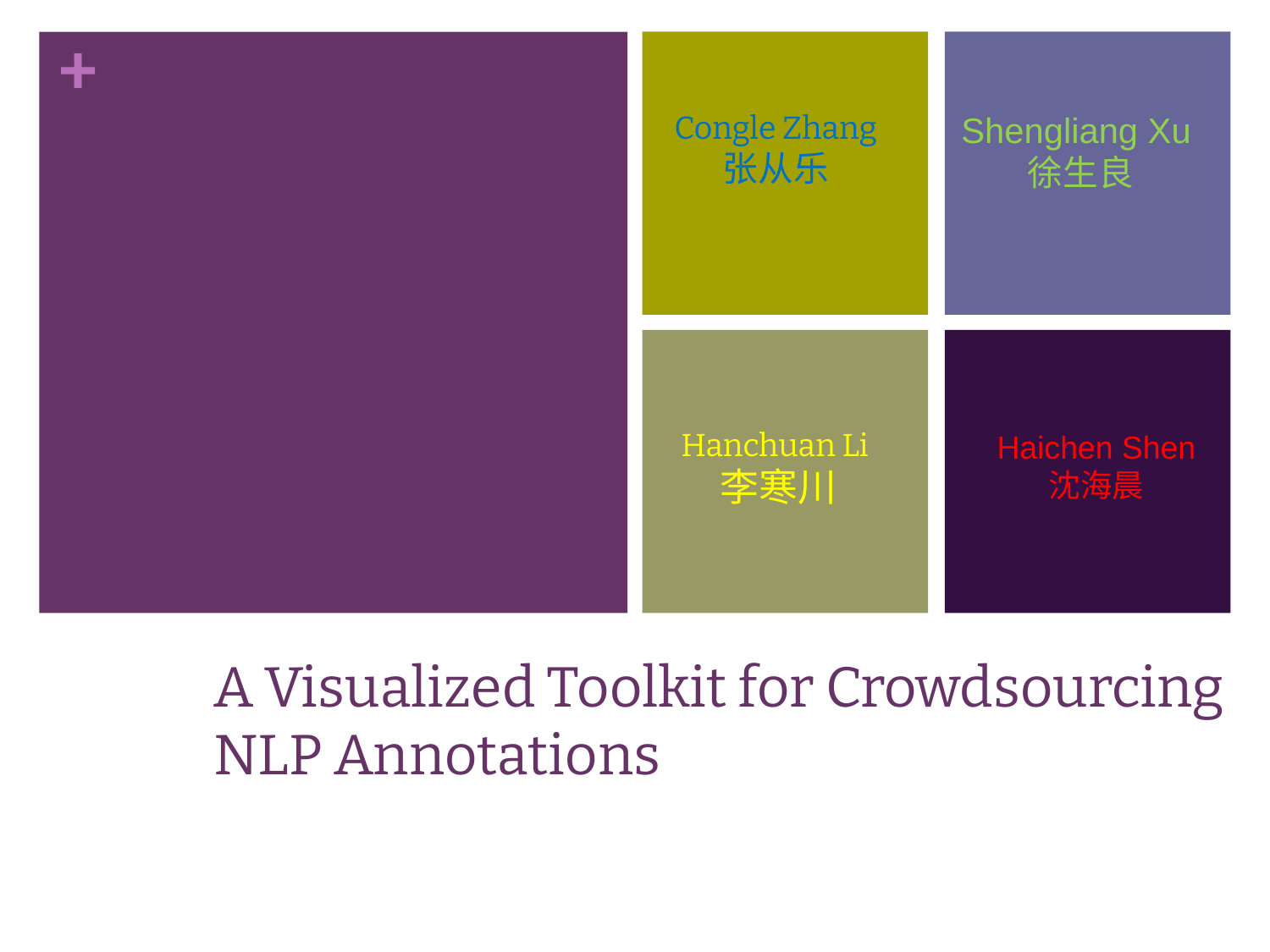

Congle Zhang
张从乐
Shengliang Xu徐生良
Hanchuan Li李寒川
Haichen Shen
沈海晨
# A Visualized Toolkit for Crowdsourcing NLP Annotations